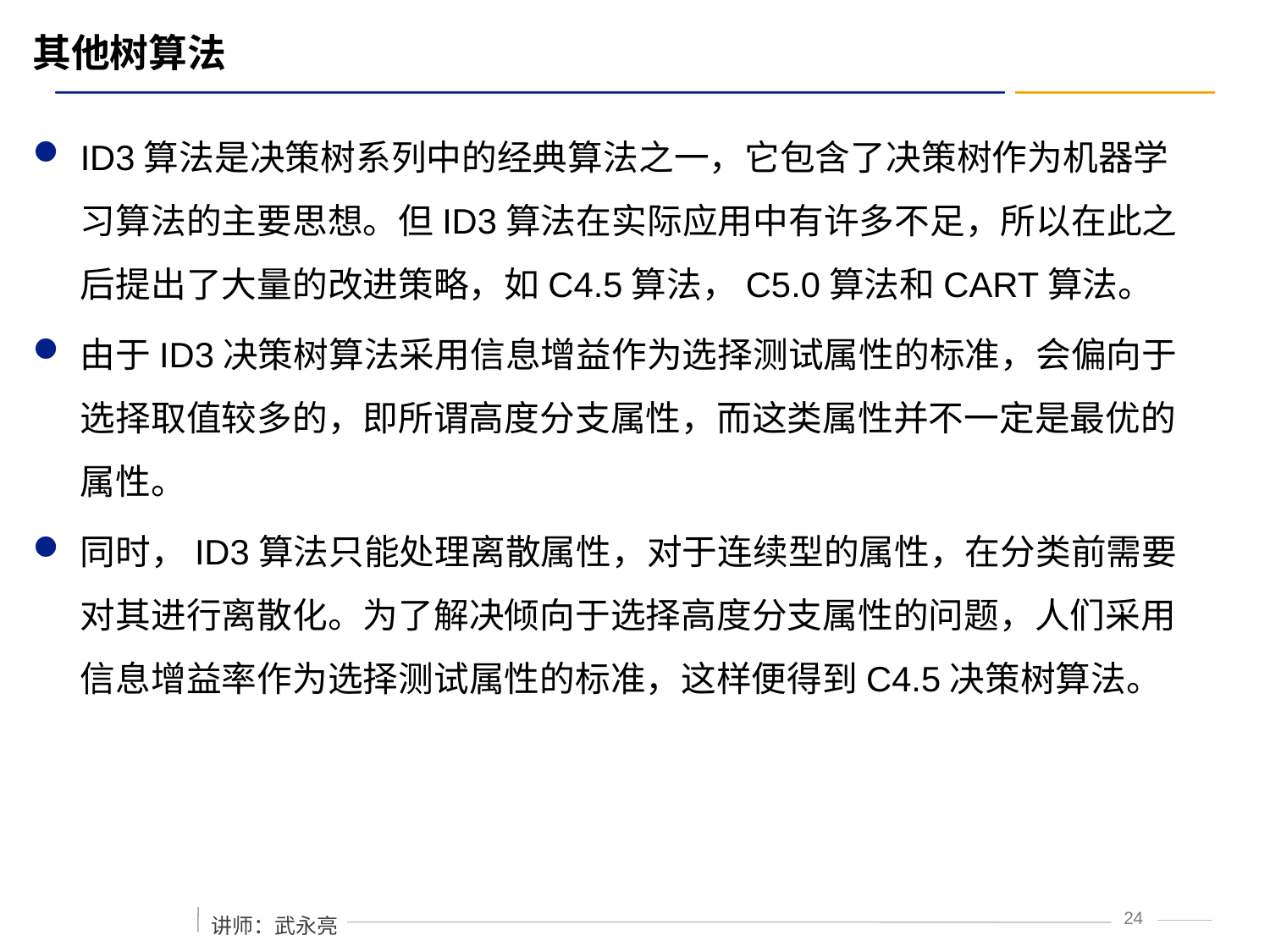

# 其他树算法
ID3算法是决策树系列中的经典算法之一，它包含了决策树作为机器学习算法的主要思想。但ID3算法在实际应用中有许多不足，所以在此之后提出了大量的改进策略，如C4.5算法，C5.0算法和CART算法。
由于ID3决策树算法采用信息增益作为选择测试属性的标准，会偏向于选择取值较多的，即所谓高度分支属性，而这类属性并不一定是最优的属性。
同时，ID3算法只能处理离散属性，对于连续型的属性，在分类前需要对其进行离散化。为了解决倾向于选择高度分支属性的问题，人们采用信息增益率作为选择测试属性的标准，这样便得到C4.5决策树算法。